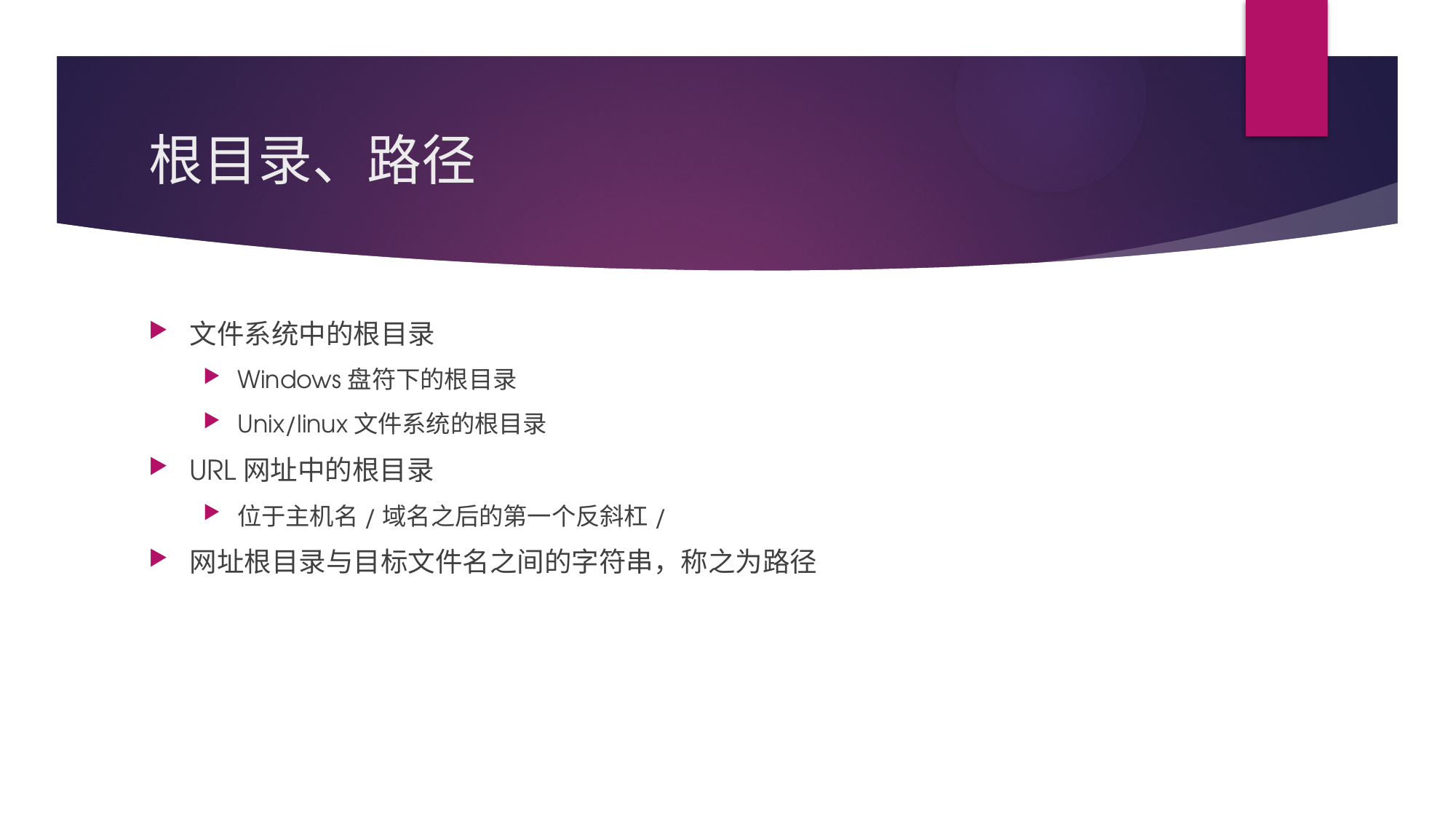

# 根目录、路径
文件系统中的根目录
Windows盘符下的根目录
Unix/linux文件系统的根目录
URL网址中的根目录
位于主机名/域名之后的第一个反斜杠/
网址根目录与目标文件名之间的字符串，称之为路径